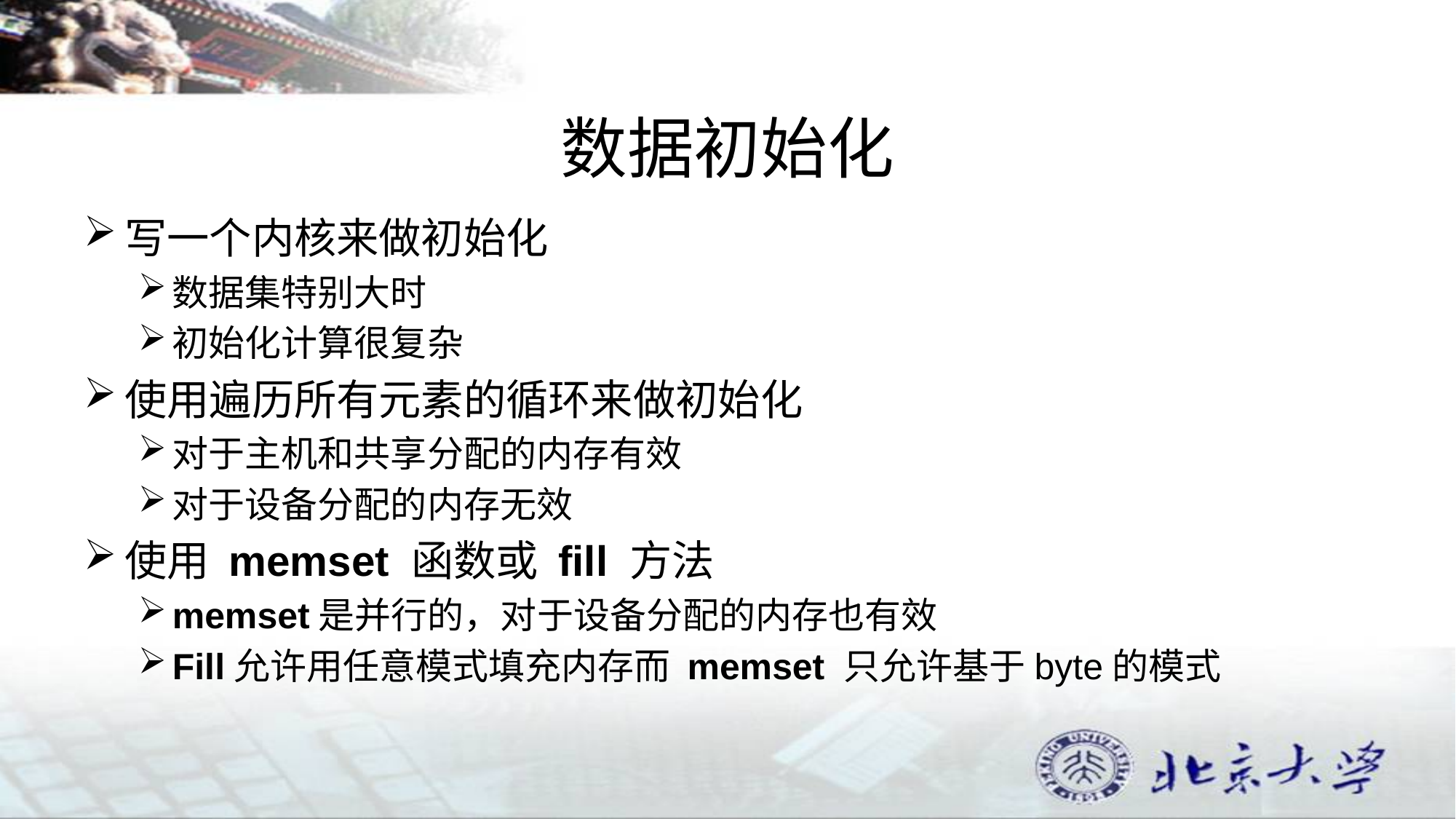

# 数据初始化
写一个内核来做初始化
数据集特别大时
初始化计算很复杂
使用遍历所有元素的循环来做初始化
对于主机和共享分配的内存有效
对于设备分配的内存无效
使用 memset 函数或 fill 方法
memset是并行的，对于设备分配的内存也有效
Fill允许用任意模式填充内存而 memset 只允许基于byte的模式